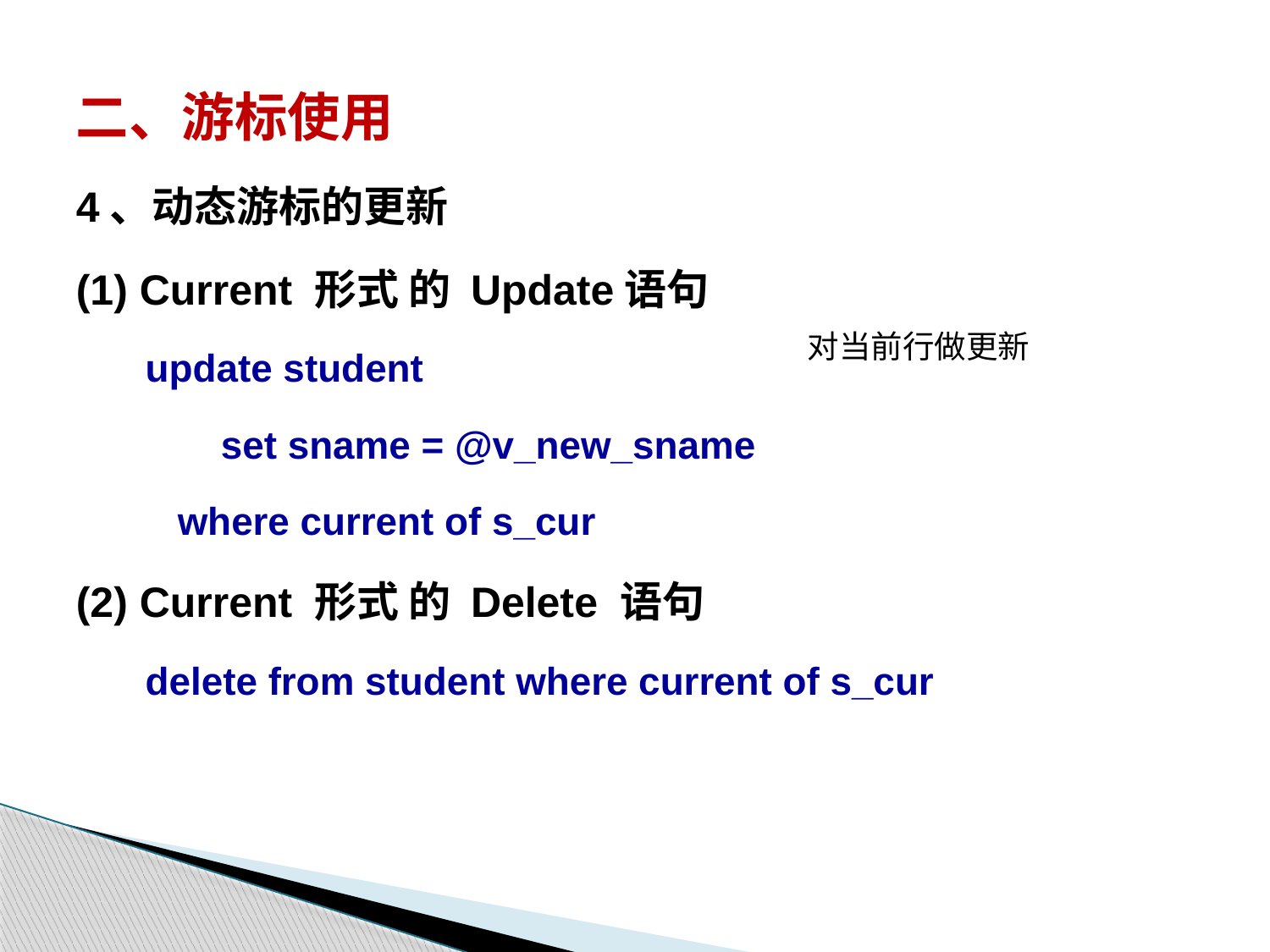

二、游标使用
4、动态游标的更新
(1) Current 形式 的 Update语句
     update student
            set sname = @v_new_sname
        where current of s_cur
(2) Current 形式 的 Delete 语句
     delete from student where current of s_cur
对当前行做更新